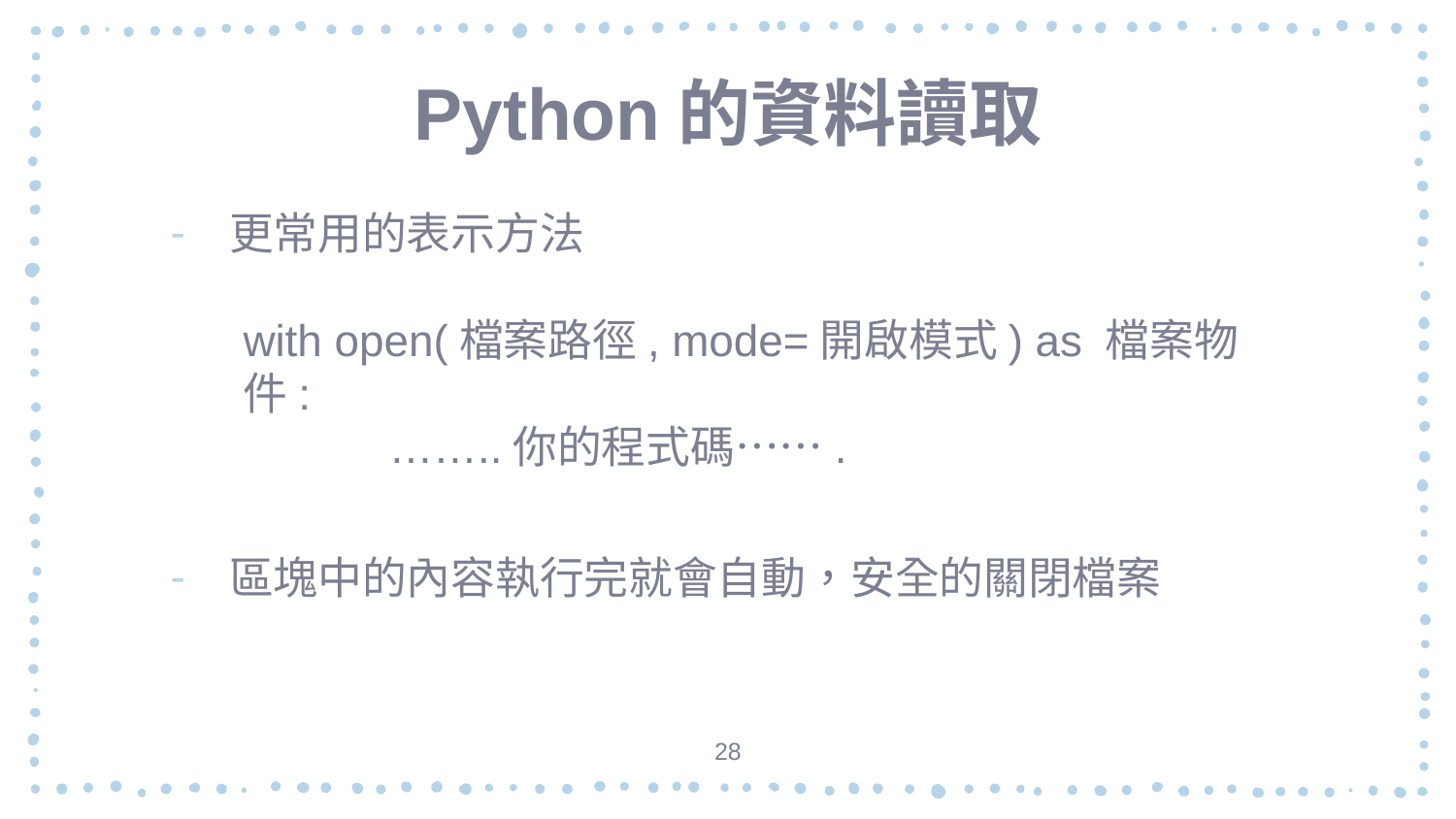

# Python的資料讀取
更常用的表示方法

with open(檔案路徑, mode=開啟模式) as 檔案物件:
	……..你的程式碼…….

區塊中的內容執行完就會自動，安全的關閉檔案

28